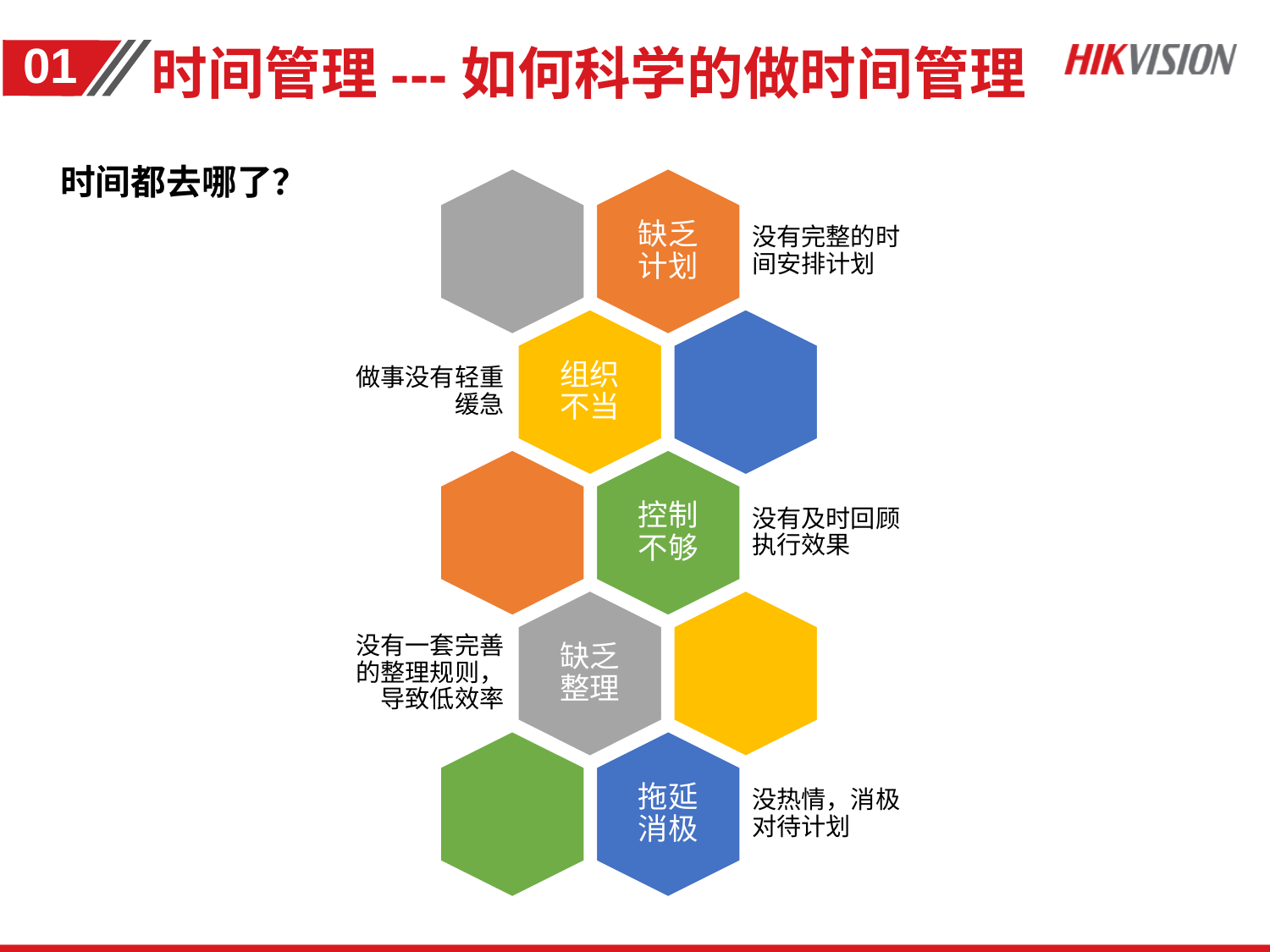

时间管理---如何科学的做时间管理

01
时间都去哪了？
缺乏计划
没有完整的时间安排计划

组织不当
做事没有轻重缓急

控制不够
没有及时回顾执行效果

缺乏整理
没有一套完善的整理规则，导致低效率

拖延消极
没热情，消极对待计划